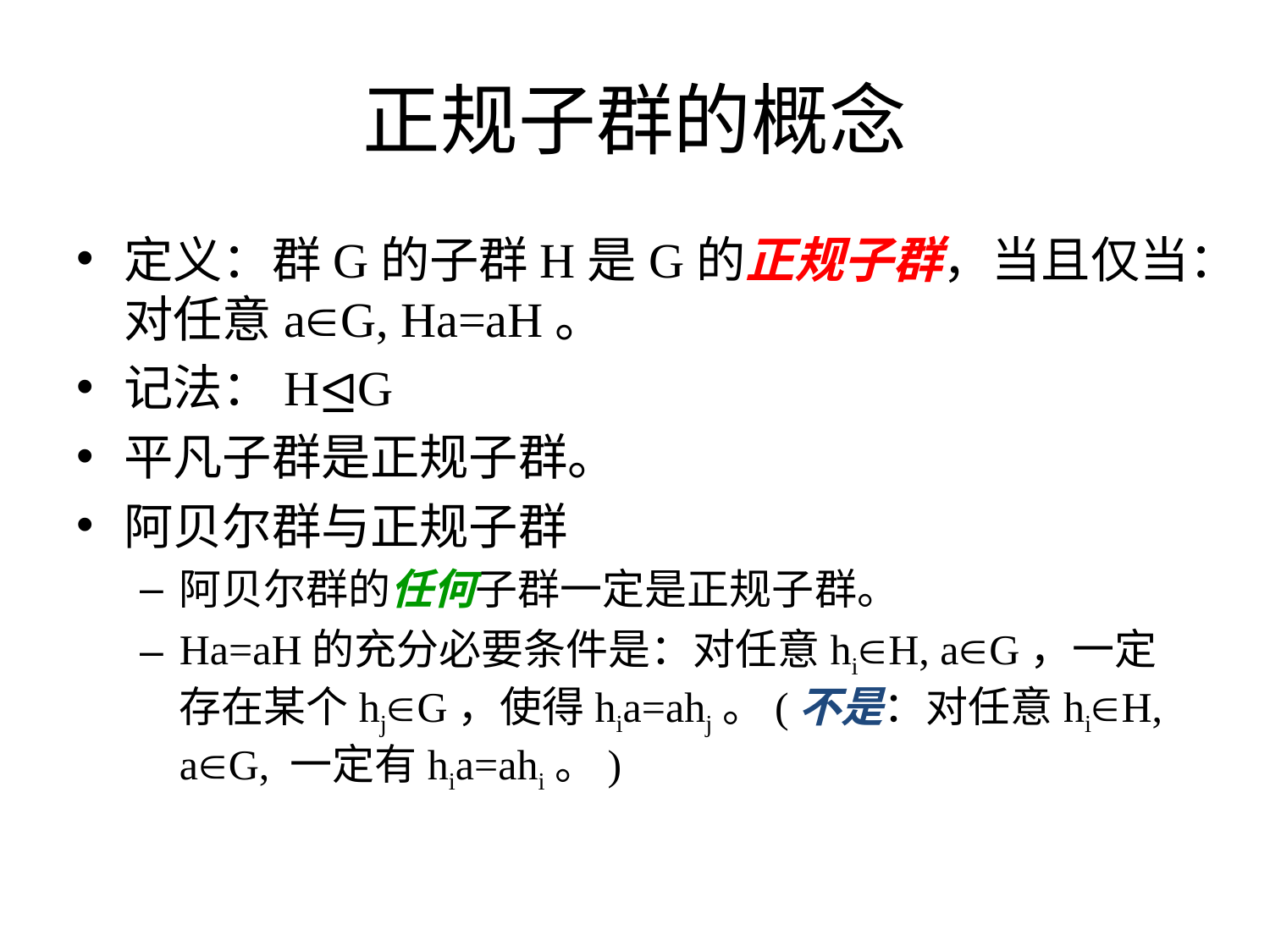

# 正规子群的概念
定义：群G的子群H是G的正规子群，当且仅当：对任意a∈G, Ha=aH。
记法：H⊴G
平凡子群是正规子群。
阿贝尔群与正规子群
阿贝尔群的任何子群一定是正规子群。
Ha=aH的充分必要条件是：对任意hi∈H, a∈G，一定存在某个hj∈G，使得hia=ahj。(不是：对任意hi∈H, a∈G, 一定有hia=ahi。)